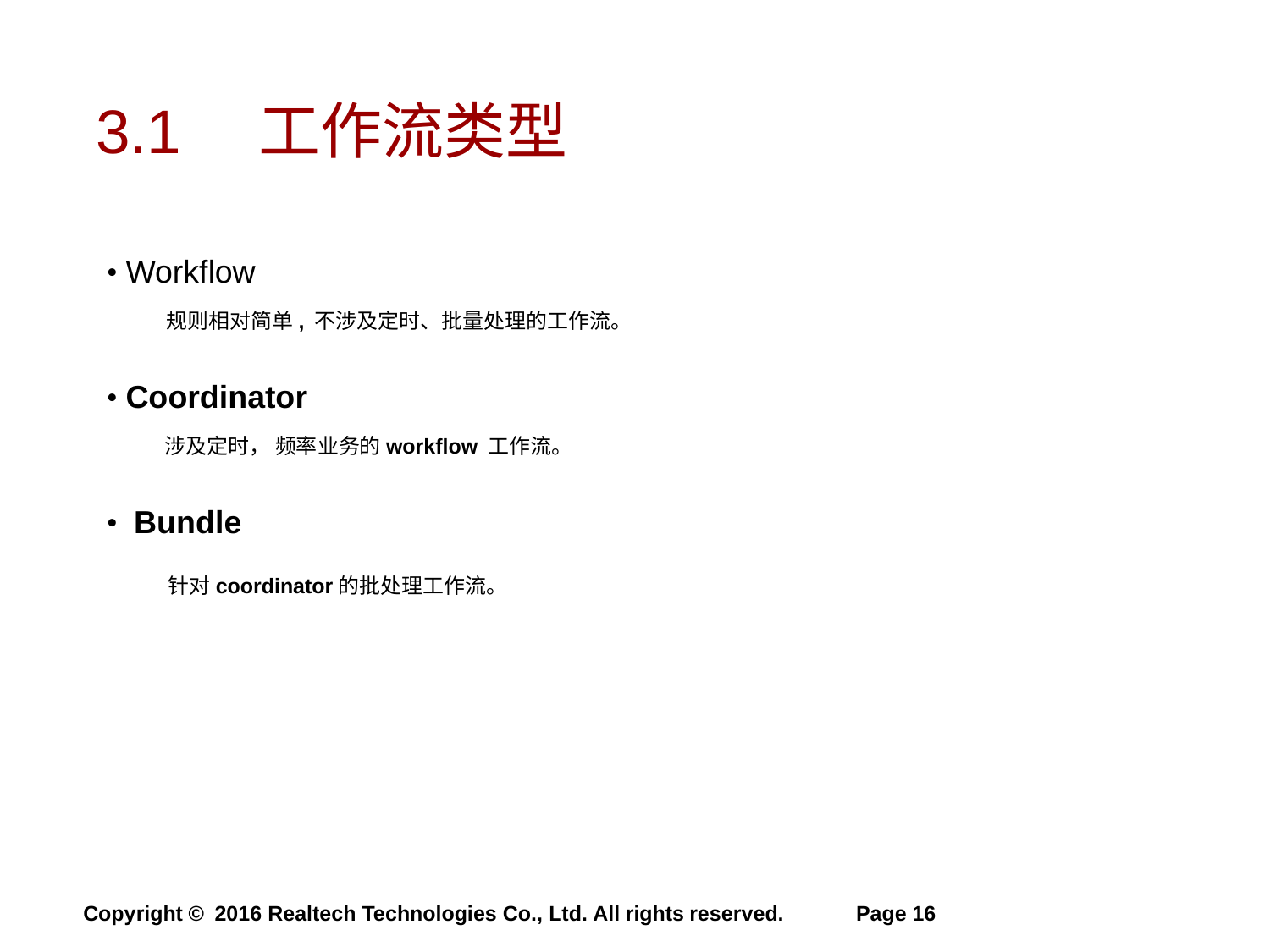

3.1    工作流类型

	• Workflow

			规则相对简单, 不涉及定时、批量处理的工作流。

	• Coordinator

		涉及定时， 频率业务的workflow 工作流。

	•  Bundle

				针对coordinator的批处理工作流。
Copyright ©  2016 Realtech Technologies Co., Ltd. All rights reserved.
Page 16